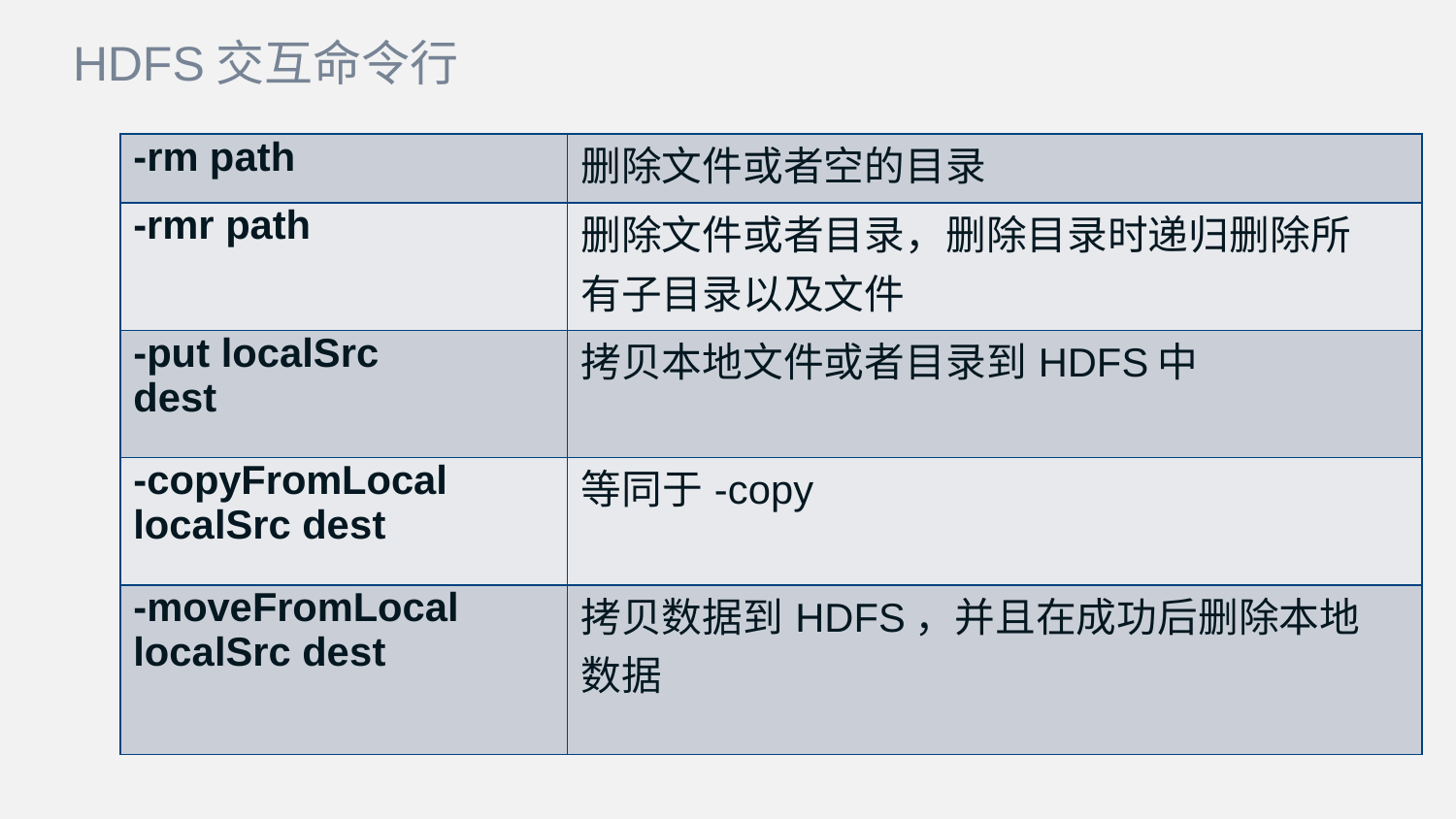

HDFS交互命令行
| -rm path | 删除文件或者空的目录 |
| --- | --- |
| -rmr path | 删除文件或者目录，删除目录时递归删除所 有子目录以及文件 |
| -put localSrc dest | 拷贝本地文件或者目录到HDFS中 |
| -copyFromLocal localSrc dest | 等同于-copy |
| -moveFromLocal localSrc dest | 拷贝数据到HDFS，并且在成功后删除本地 数据 |